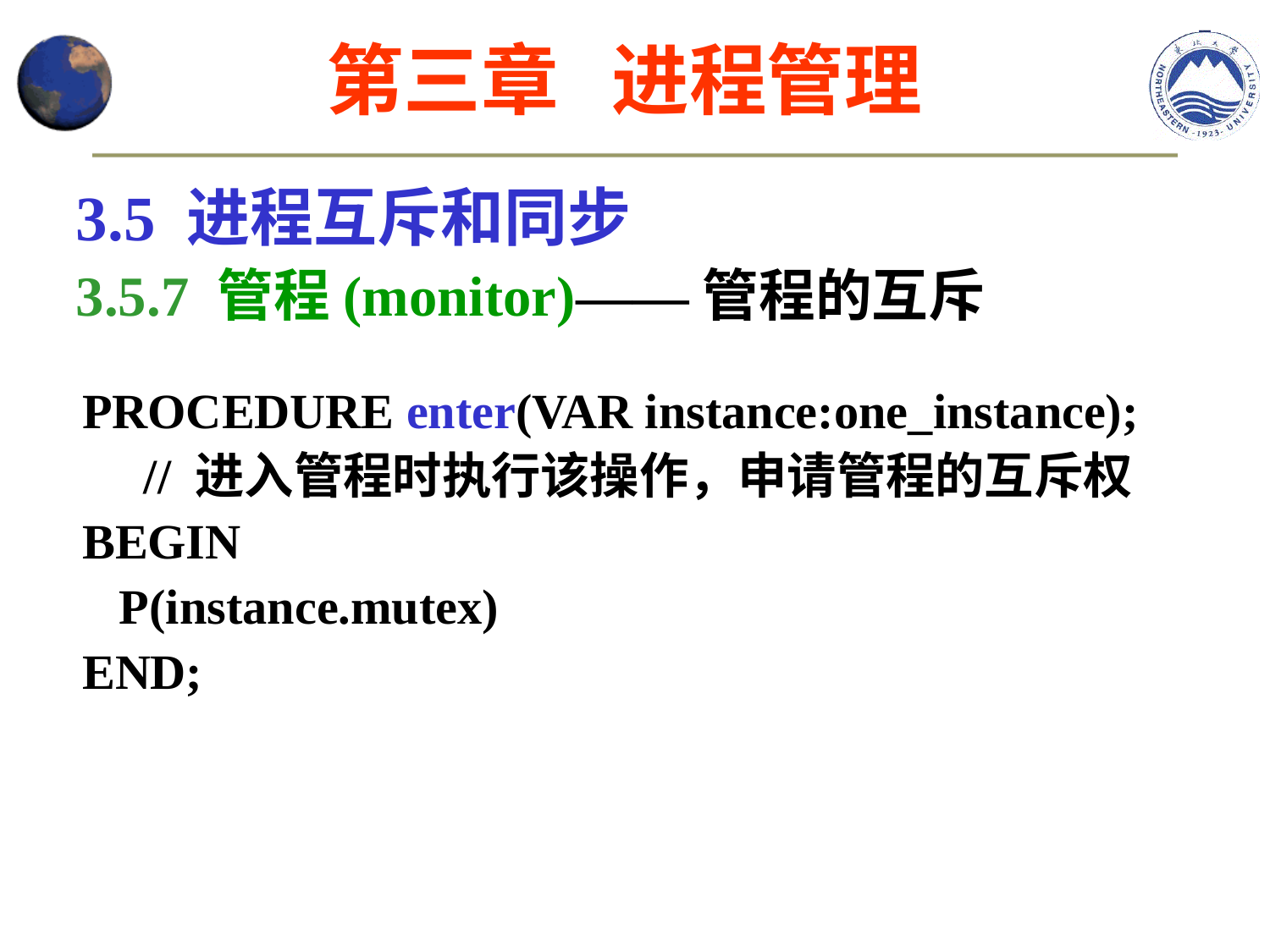

第三章   进程管理
3.5 进程互斥和同步
3.5.7 管程(monitor)——管程的互斥
PROCEDURE enter(VAR instance:one_instance);
     // 进入管程时执行该操作，申请管程的互斥权
BEGIN
   P(instance.mutex)
END;